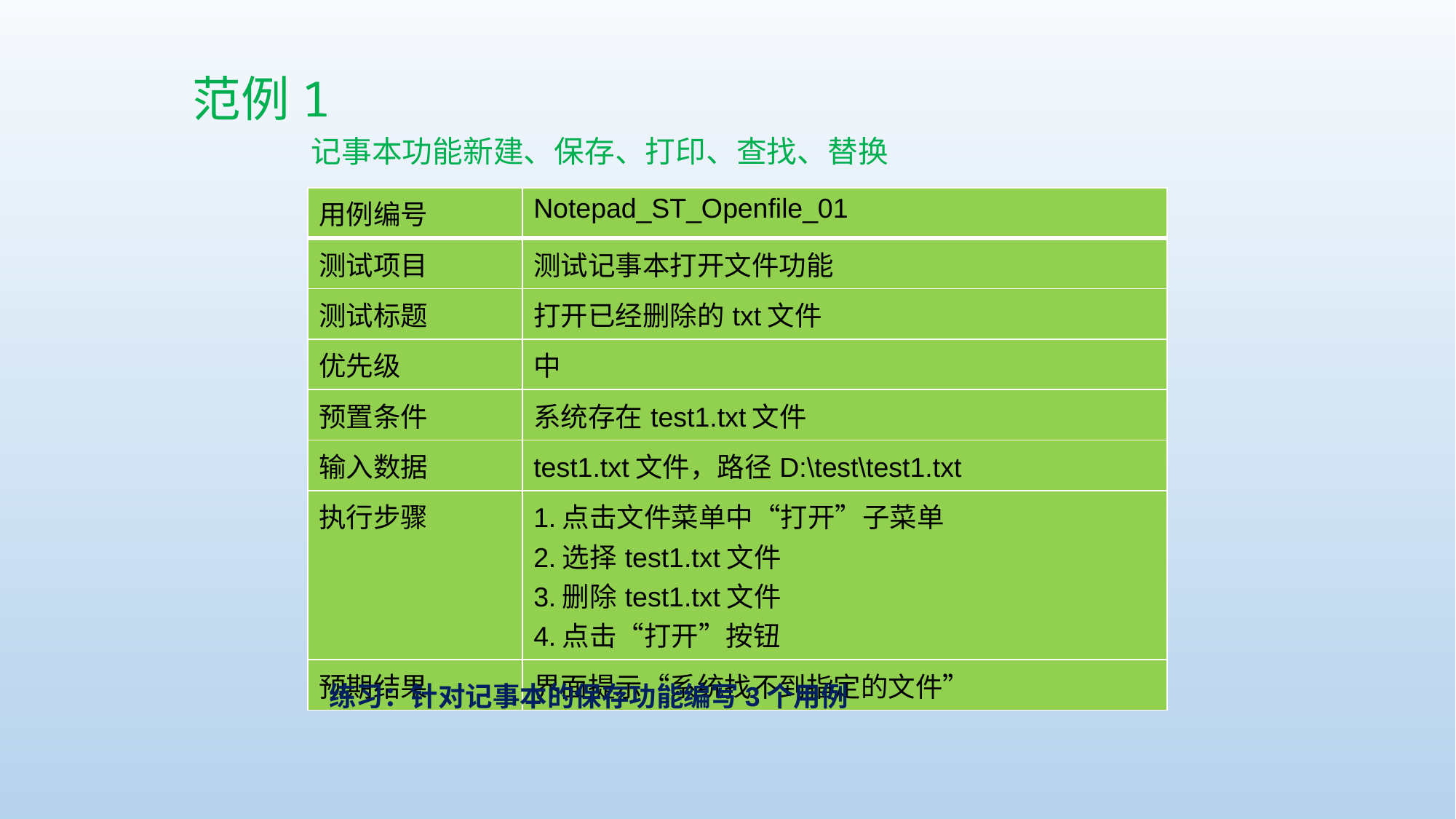

范例1
记事本功能新建、保存、打印、查找、替换
| 用例编号 | Notepad\_ST\_Openfile\_01 |
| --- | --- |
| 测试项目 | 测试记事本打开文件功能 |
| 测试标题 | 打开已经删除的txt文件 |
| 优先级 | 中 |
| 预置条件 | 系统存在test1.txt文件 |
| 输入数据 | test1.txt文件，路径D:\test\test1.txt |
| 执行步骤 | 1.点击文件菜单中“打开”子菜单 2.选择test1.txt文件 3.删除test1.txt文件 4.点击“打开”按钮 |
| 预期结果 | 界面提示“系统找不到指定的文件” |
练习：针对记事本的保存功能编写3个用例